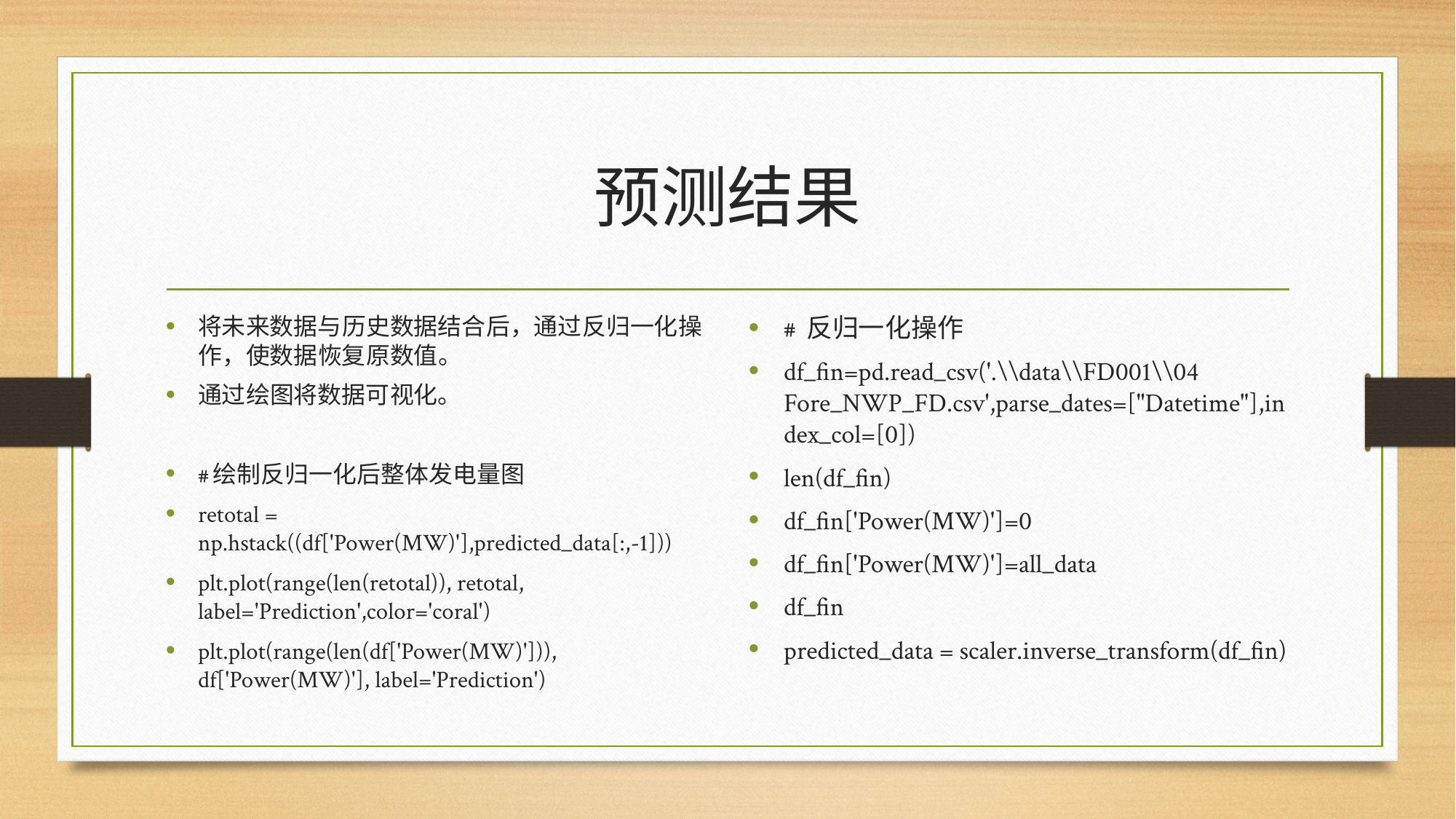

# 预测结果
将未来数据与历史数据结合后，通过反归一化操作，使数据恢复原数值。
通过绘图将数据可视化。

#绘制反归一化后整体发电量图
retotal = np.hstack((df['Power(MW)'],predicted_data[:,-1]))
plt.plot(range(len(retotal)), retotal, label='Prediction',color='coral')
plt.plot(range(len(df['Power(MW)'])), df['Power(MW)'], label='Prediction')
# 反归一化操作
df_fin=pd.read_csv('.\\data\\FD001\\04 Fore_NWP_FD.csv',parse_dates=["Datetime"],index_col=[0])
len(df_fin)
df_fin['Power(MW)']=0
df_fin['Power(MW)']=all_data
df_fin
predicted_data = scaler.inverse_transform(df_fin)